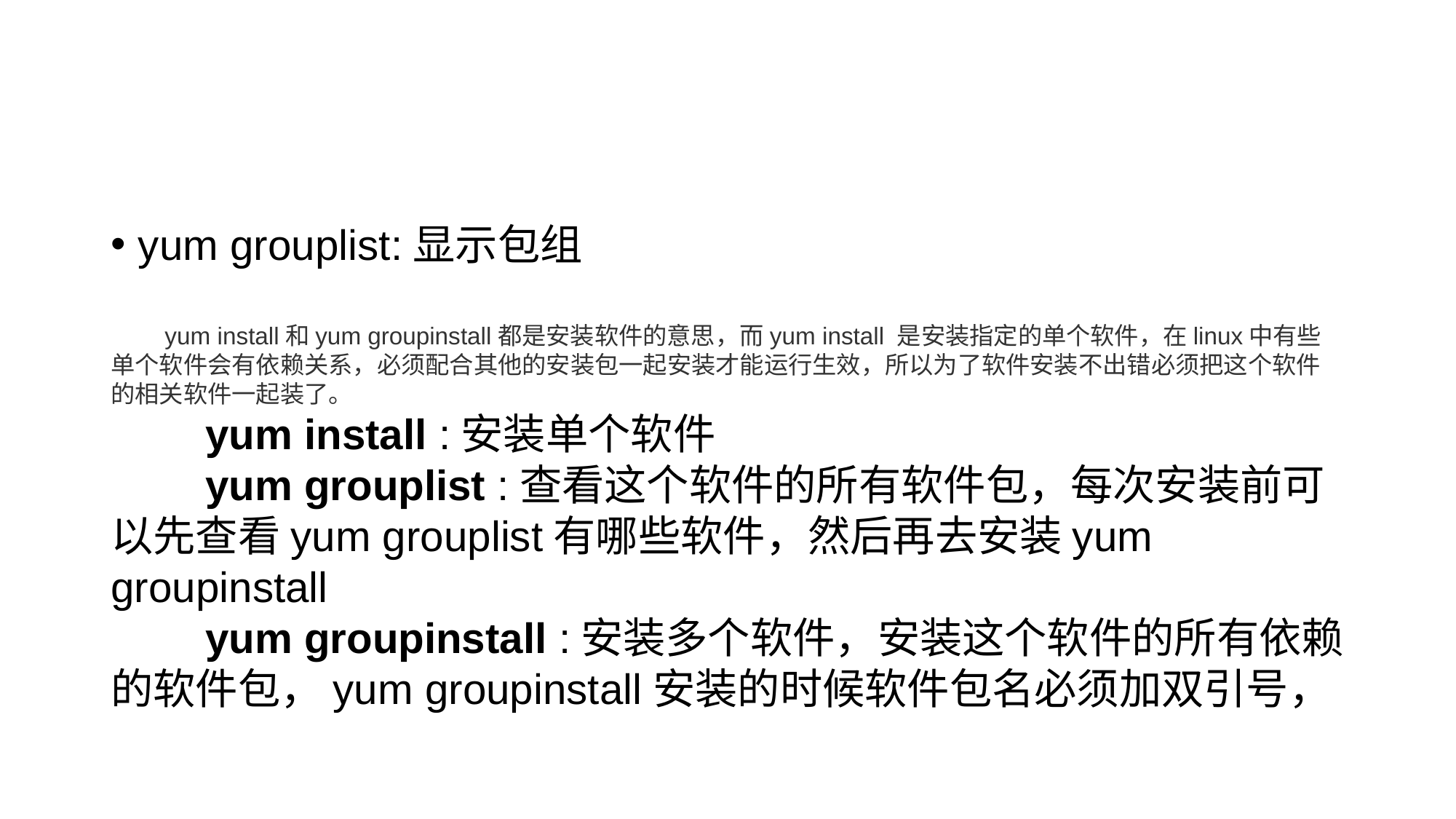

#
yum grouplist:显示包组
        yum install和yum groupinstall都是安装软件的意思，而yum install 是安装指定的单个软件，在linux中有些单个软件会有依赖关系，必须配合其他的安装包一起安装才能运行生效，所以为了软件安装不出错必须把这个软件的相关软件一起装了。
        yum install :安装单个软件
        yum grouplist :查看这个软件的所有软件包，每次安装前可以先查看yum grouplist有哪些软件，然后再去安装yum groupinstall
        yum groupinstall :安装多个软件，安装这个软件的所有依赖的软件包，yum groupinstall安装的时候软件包名必须加双引号，